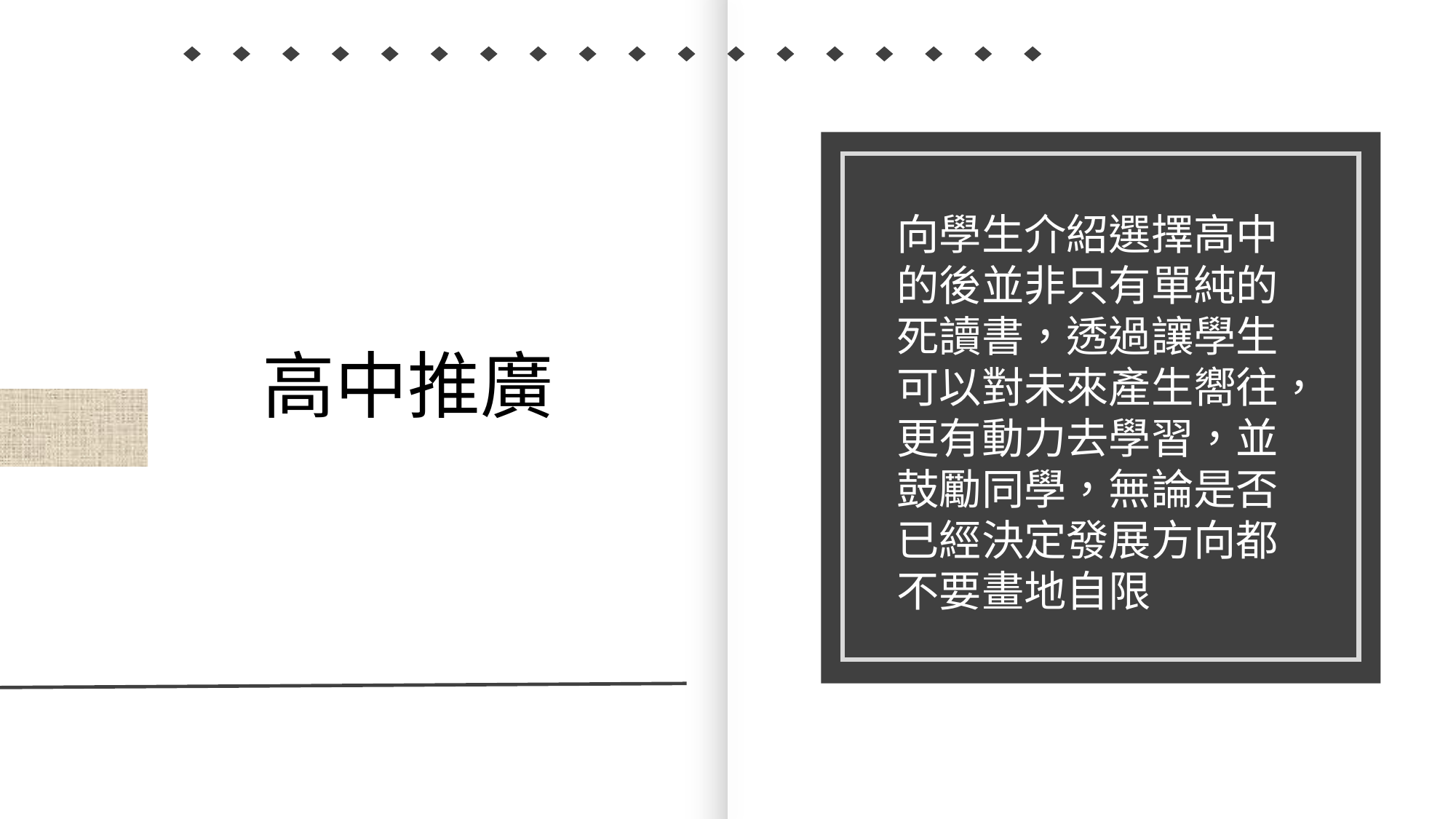

向學生介紹選擇高中的後並非只有單純的死讀書，透過讓學生可以對未來產生嚮往，更有動力去學習，並鼓勵同學，無論是否已經決定發展方向都不要畫地自限
高中推廣